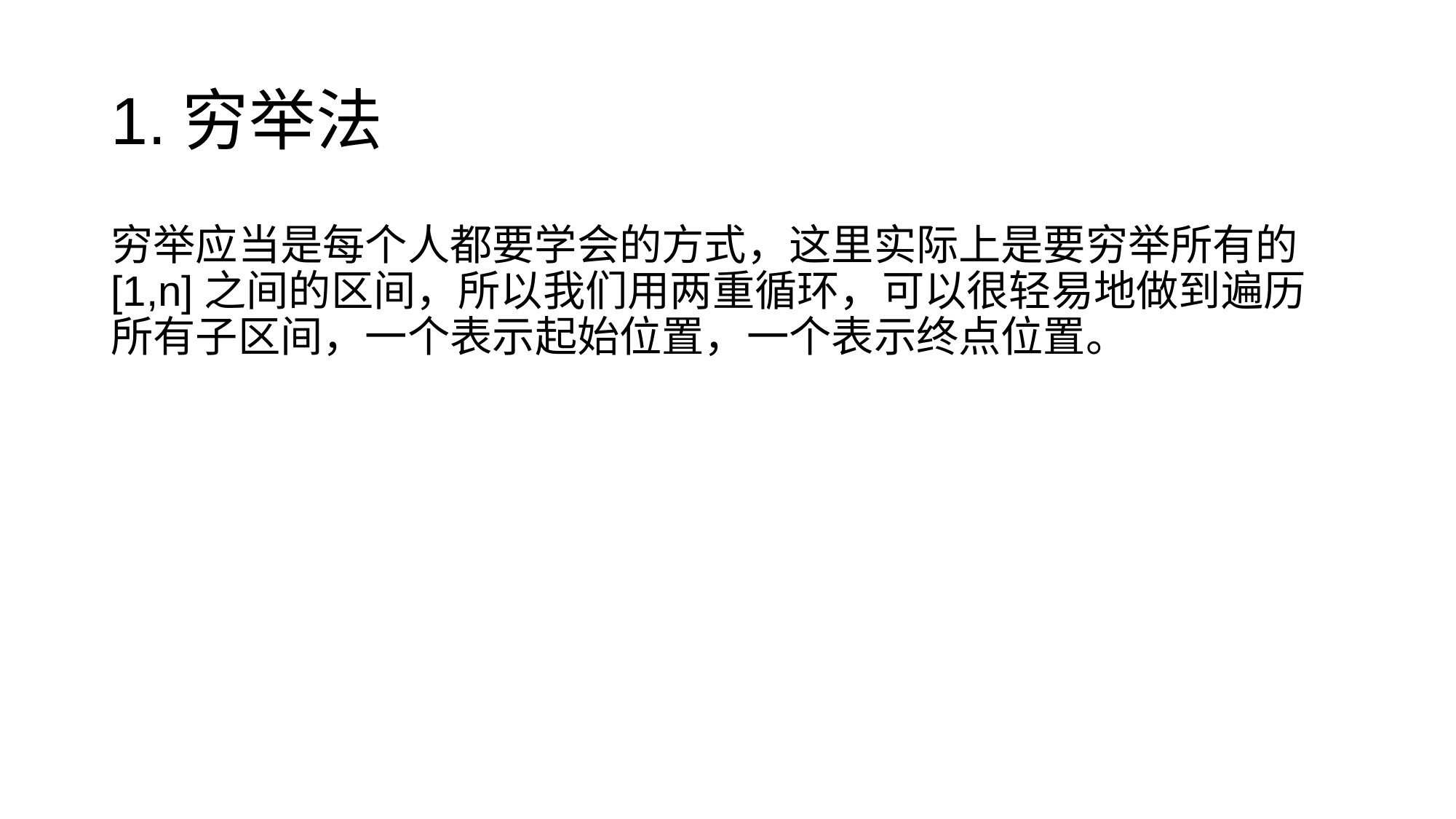

# 1.穷举法
穷举应当是每个人都要学会的方式，这里实际上是要穷举所有的[1,n]之间的区间，所以我们用两重循环，可以很轻易地做到遍历所有子区间，一个表示起始位置，一个表示终点位置。